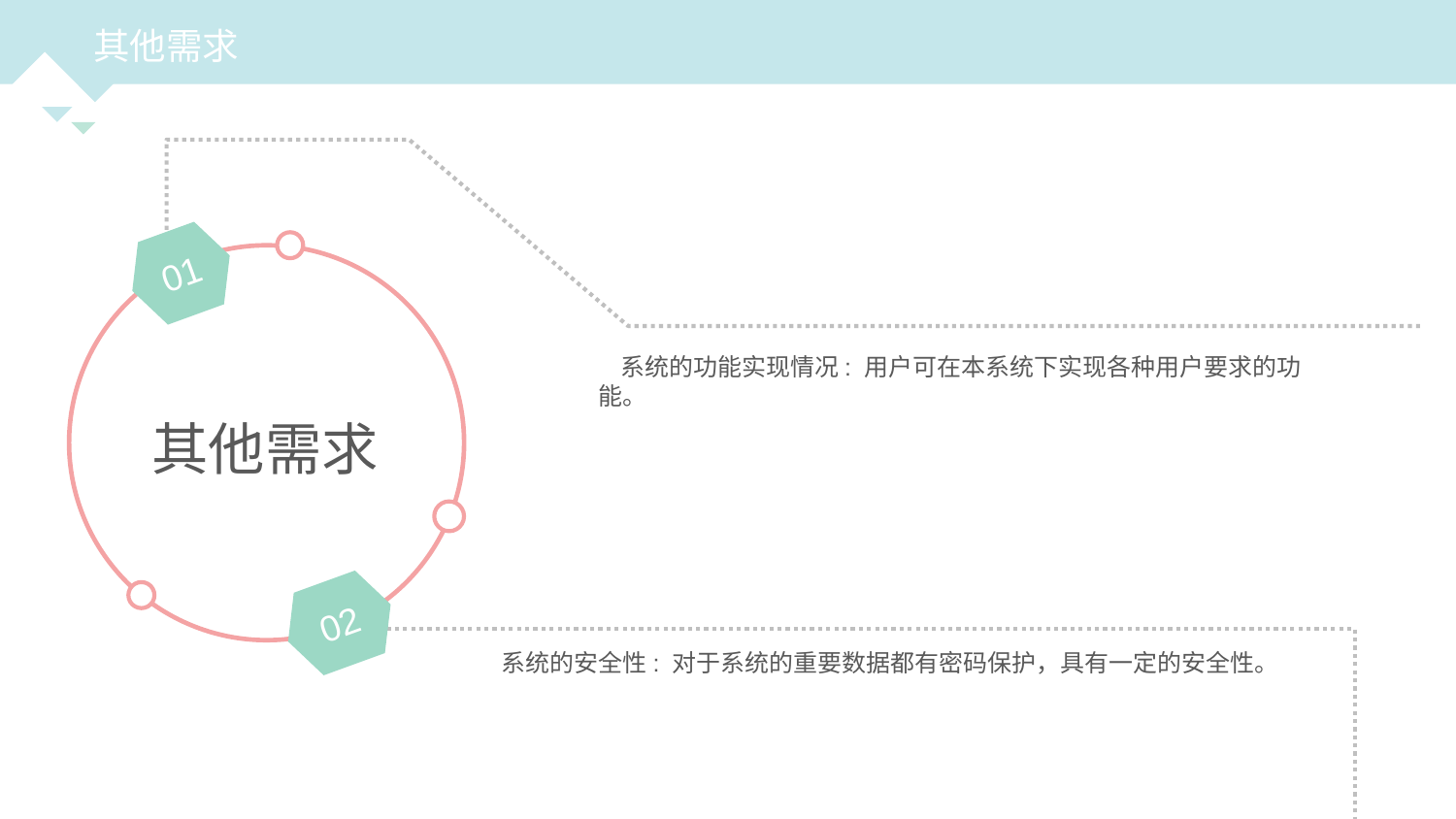

其他需求

01

   系统的功能实现情况: 用户可在本系统下实现各种用户要求的功能。
其他需求

02

系统的安全性: 对于系统的重要数据都有密码保护，具有一定的安全性。